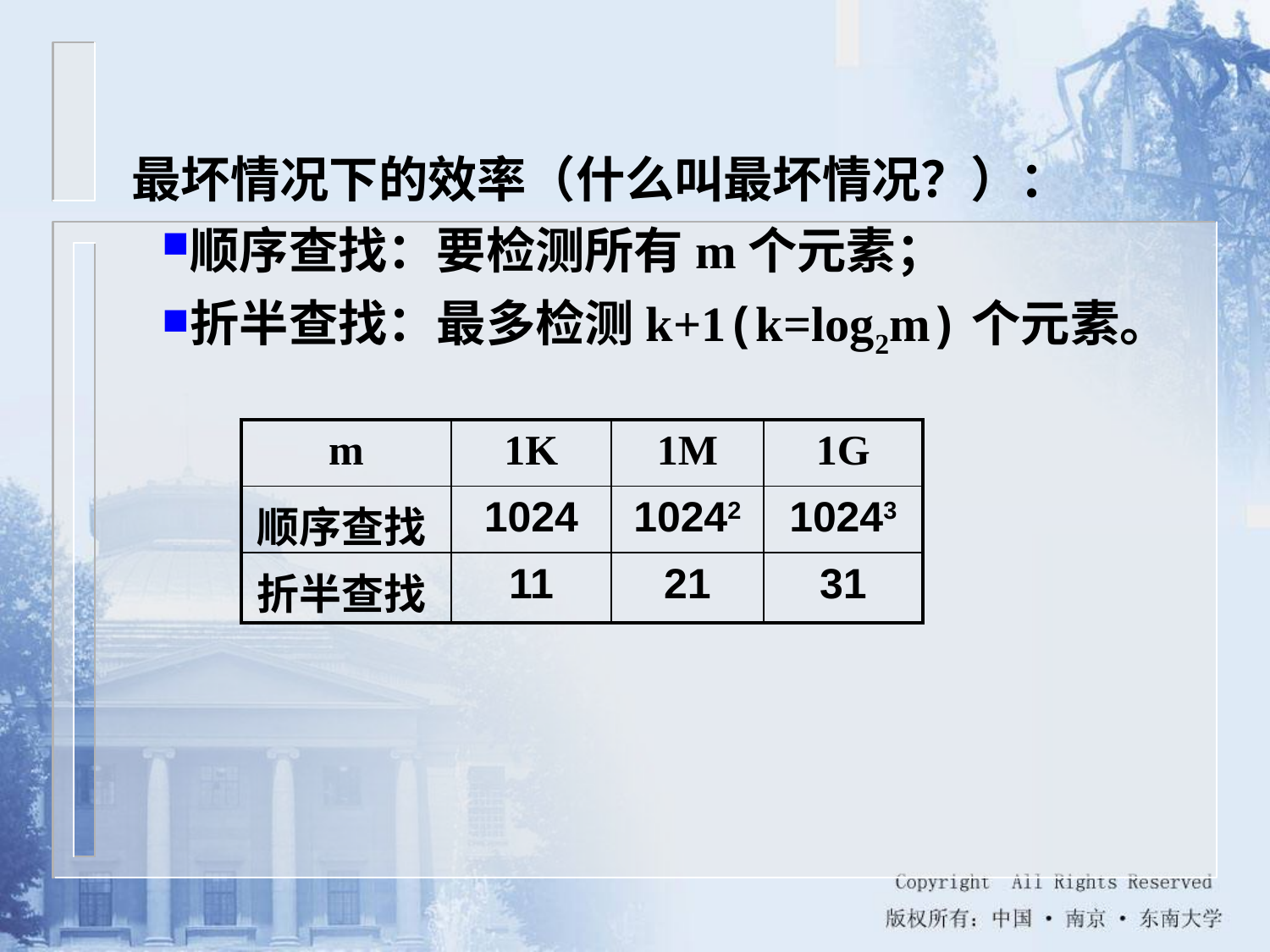

最坏情况下的效率（什么叫最坏情况？）：
顺序查找：要检测所有m个元素；
折半查找：最多检测k+1(k=log2m)个元素。
| m | 1K | 1M | 1G |
| --- | --- | --- | --- |
| 顺序查找 | 1024 | 10242 | 10243 |
| 折半查找 | 11 | 21 | 31 |